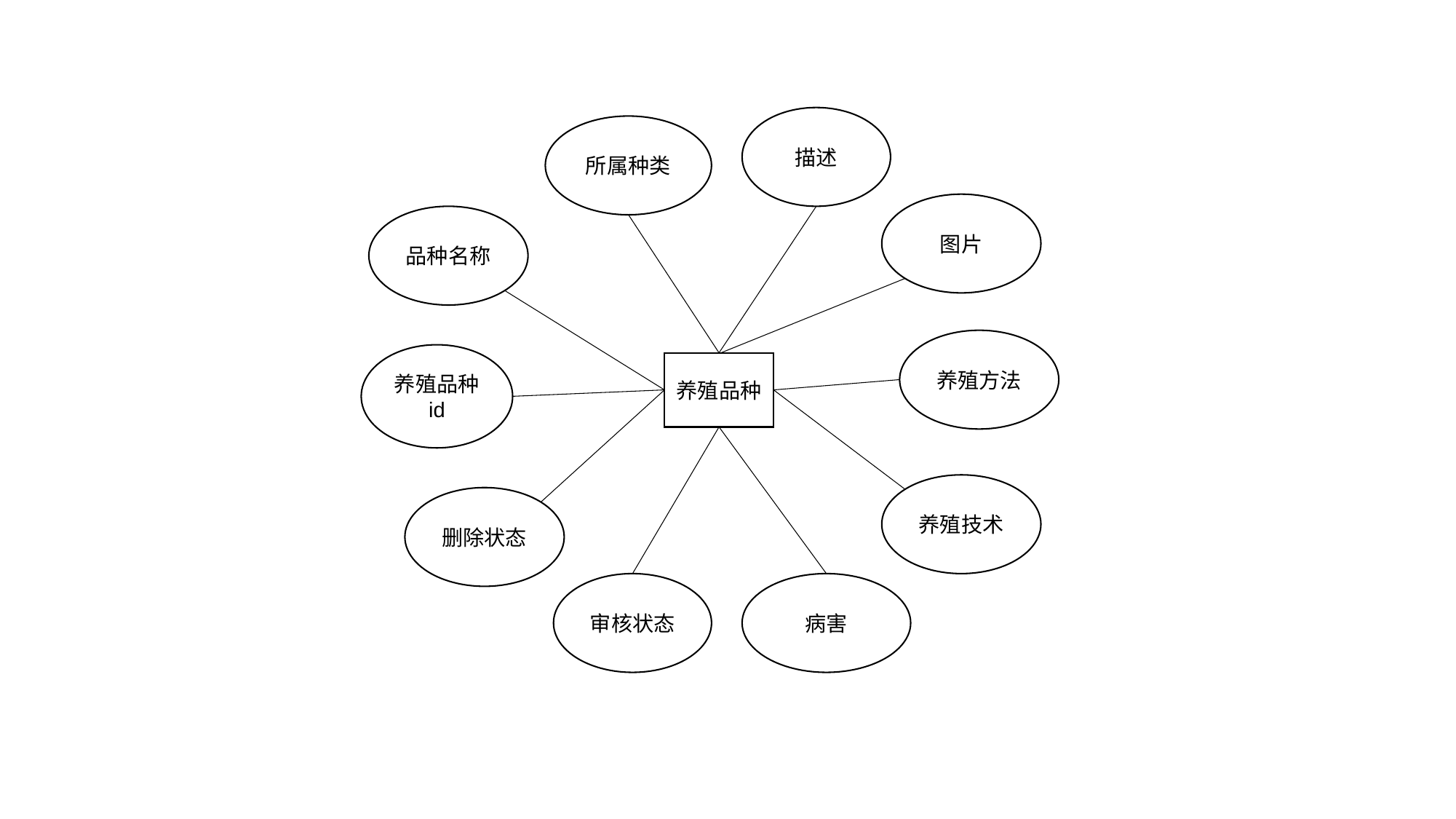

描述
所属种类
图片
品种名称
养殖方法
养殖品种
id
养殖品种
养殖技术
删除状态
审核状态
病害